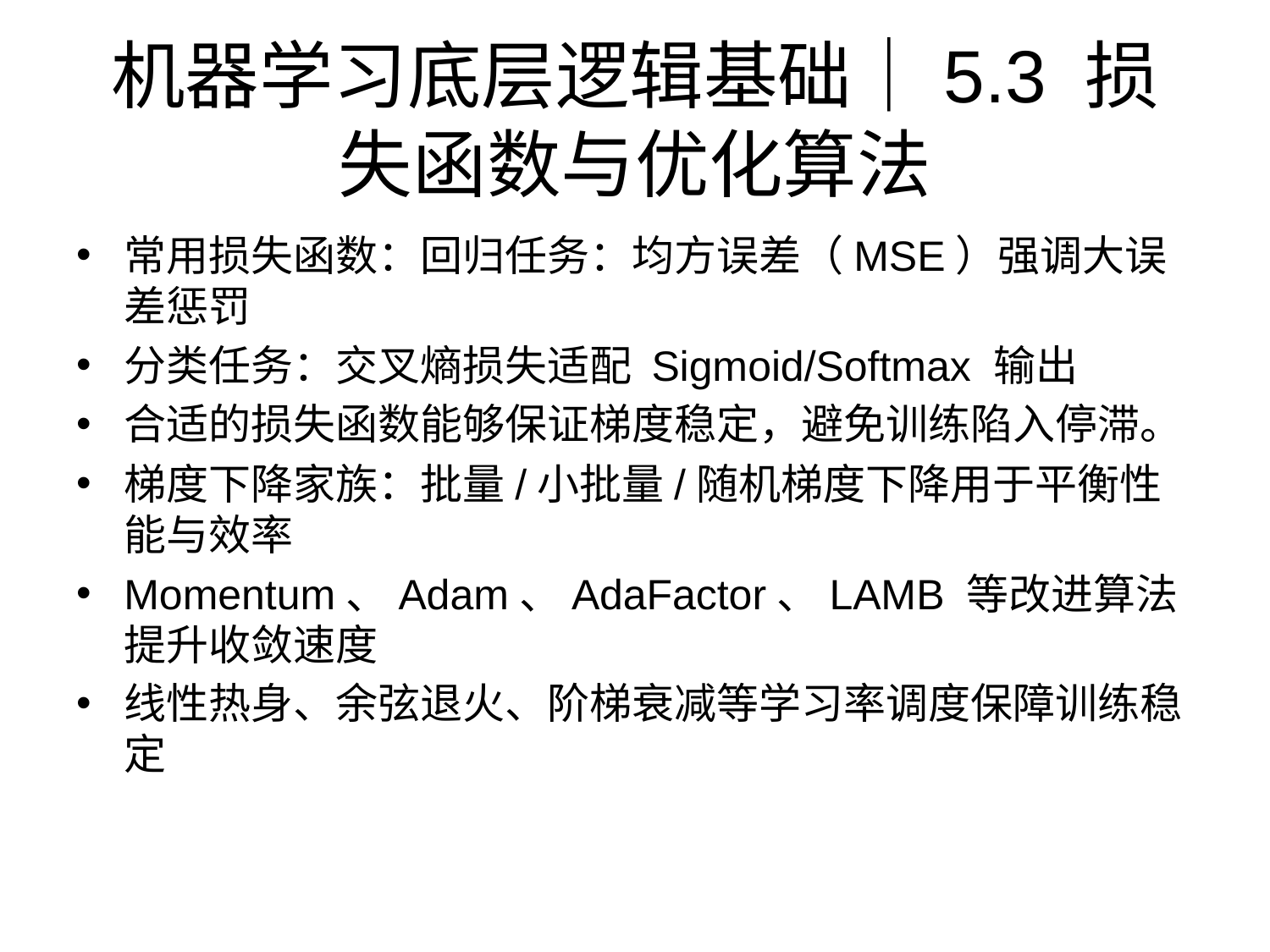

# 机器学习底层逻辑基础｜5.3 损失函数与优化算法
常用损失函数：回归任务：均方误差（MSE）强调大误差惩罚
分类任务：交叉熵损失适配 Sigmoid/Softmax 输出
合适的损失函数能够保证梯度稳定，避免训练陷入停滞。
梯度下降家族：批量/小批量/随机梯度下降用于平衡性能与效率
Momentum、Adam、AdaFactor、LAMB 等改进算法提升收敛速度
线性热身、余弦退火、阶梯衰减等学习率调度保障训练稳定